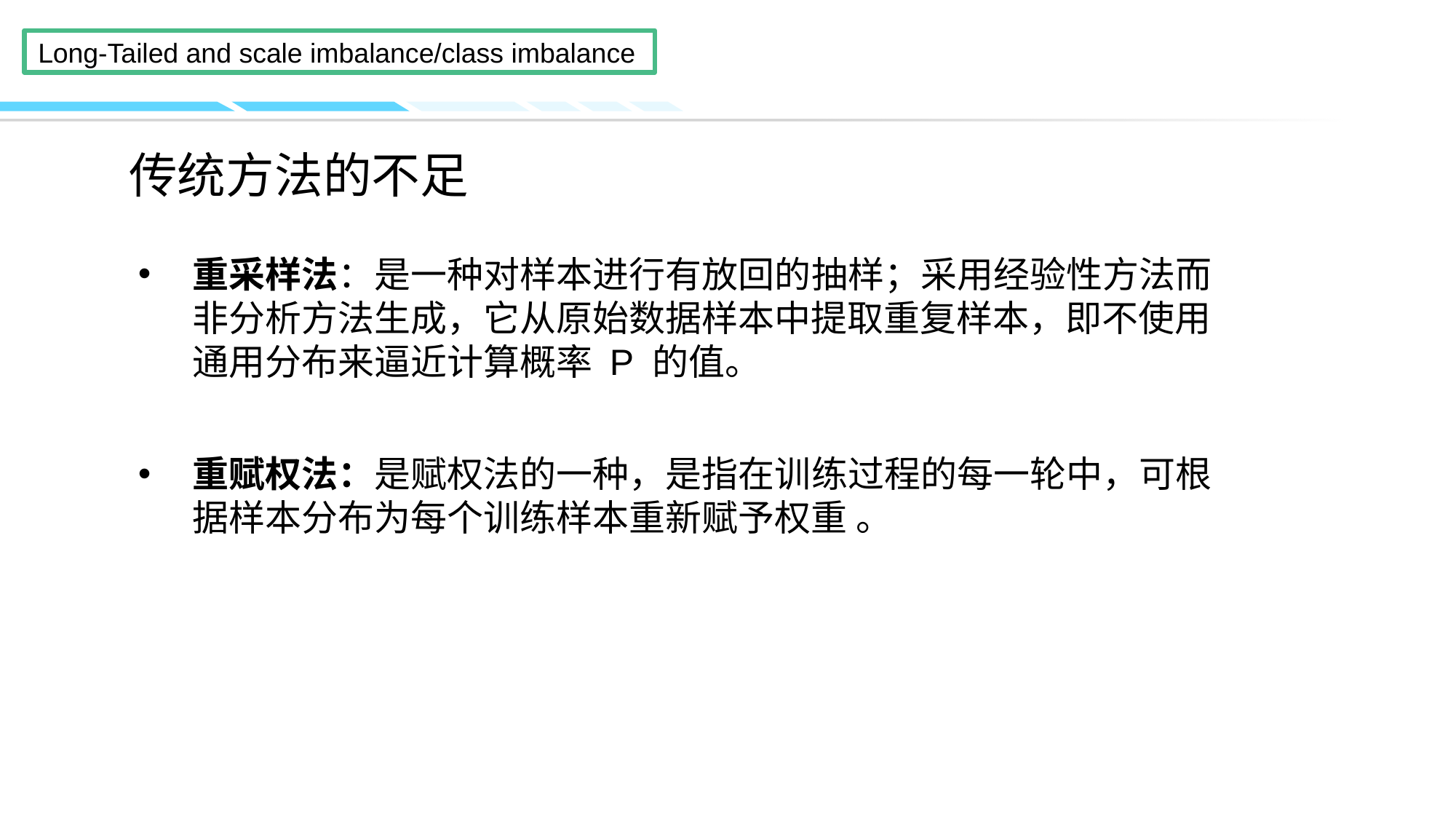

重采样法：是一种对样本进行有放回的抽样；采用经验性方法而非分析方法生成，它从原始数据样本中提取重复样本，即不使用通用分布来逼近计算概率 P 的值。
重赋权法：是赋权法的一种，是指在训练过程的每一轮中，可根据样本分布为每个训练样本重新赋予权重 。